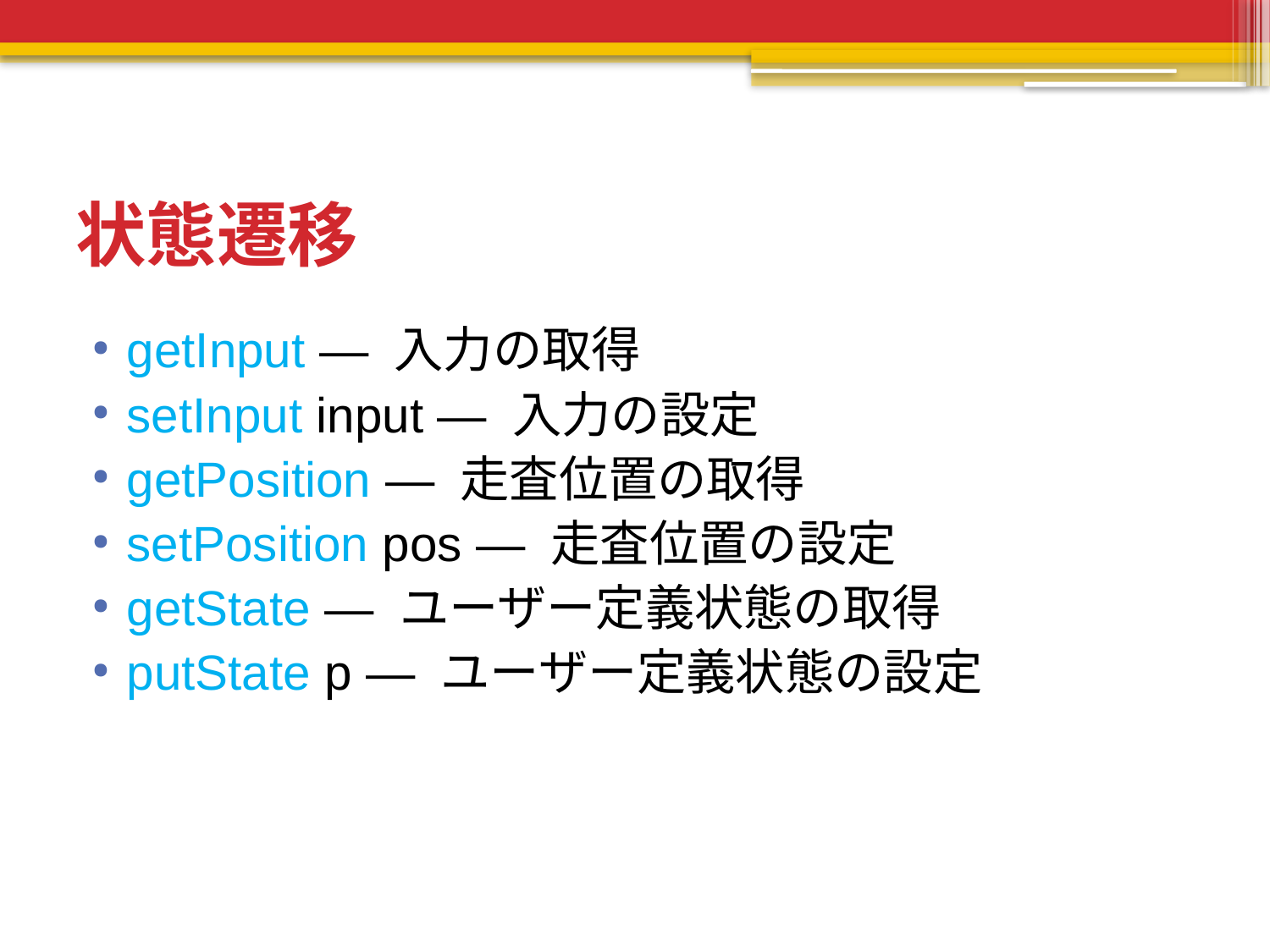

# 状態遷移
getInput ― 入力の取得
setInput input ― 入力の設定
getPosition ― 走査位置の取得
setPosition pos ― 走査位置の設定
getState ― ユーザー定義状態の取得
putState p ― ユーザー定義状態の設定